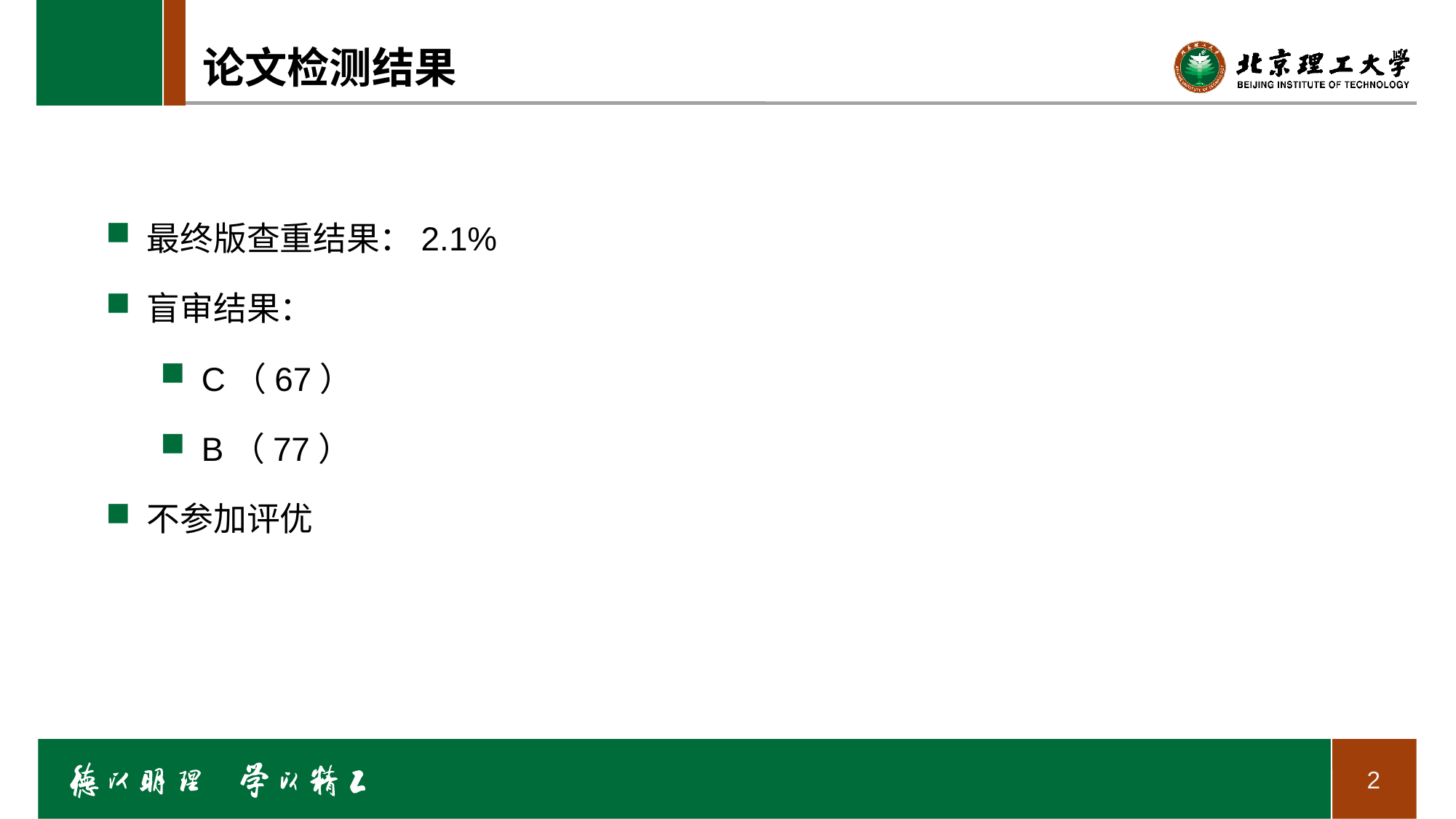

# 论文检测结果
最终版查重结果：2.1%
盲审结果：
C（67）
B（77）
不参加评优